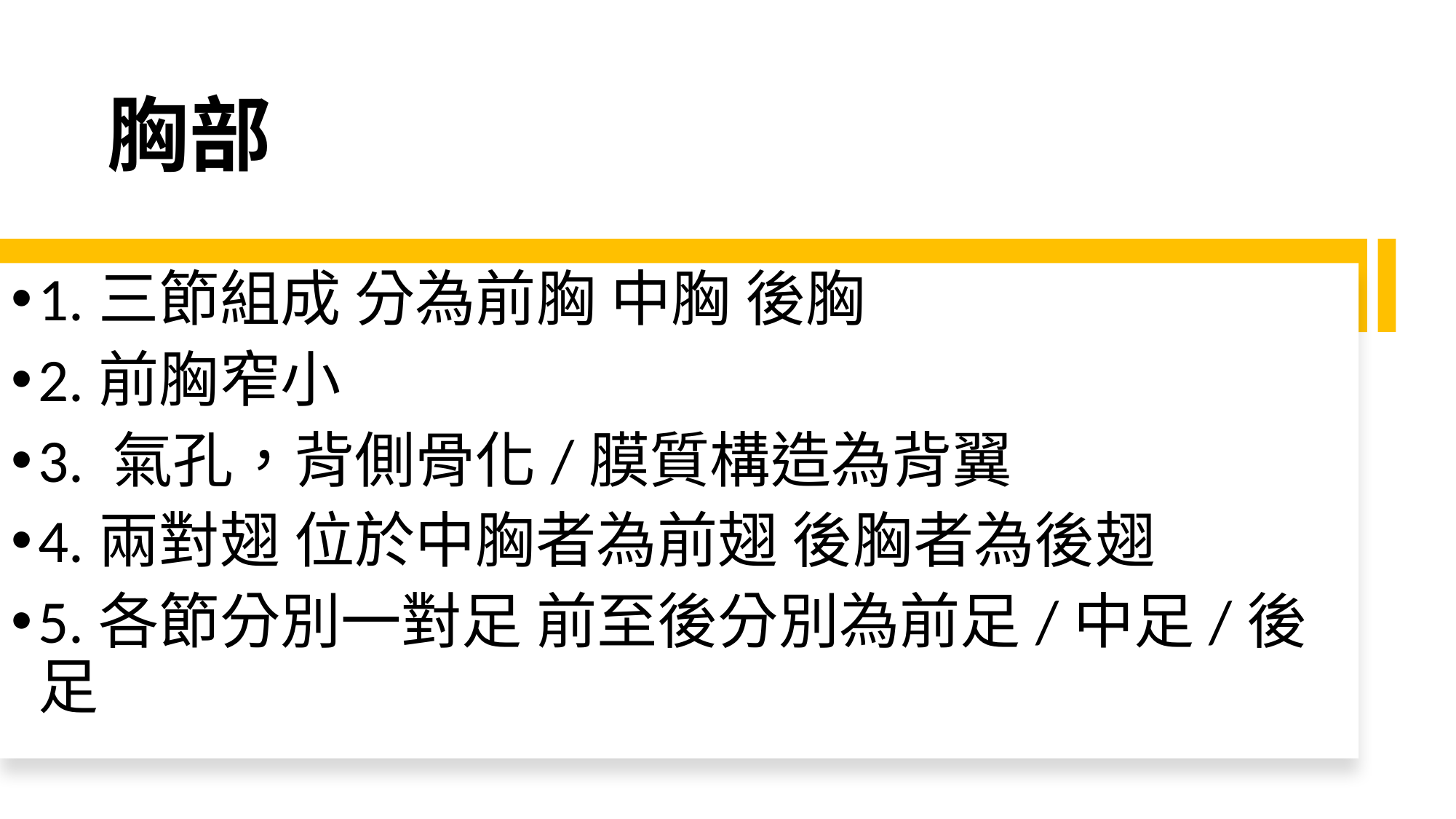

# 胸部

1.三節組成 分為前胸 中胸 後胸
2.前胸窄小
3. 氣孔，背側骨化/膜質構造為背翼
4.兩對翅 位於中胸者為前翅 後胸者為後翅
5.各節分別一對足 前至後分別為前足/中足/後足